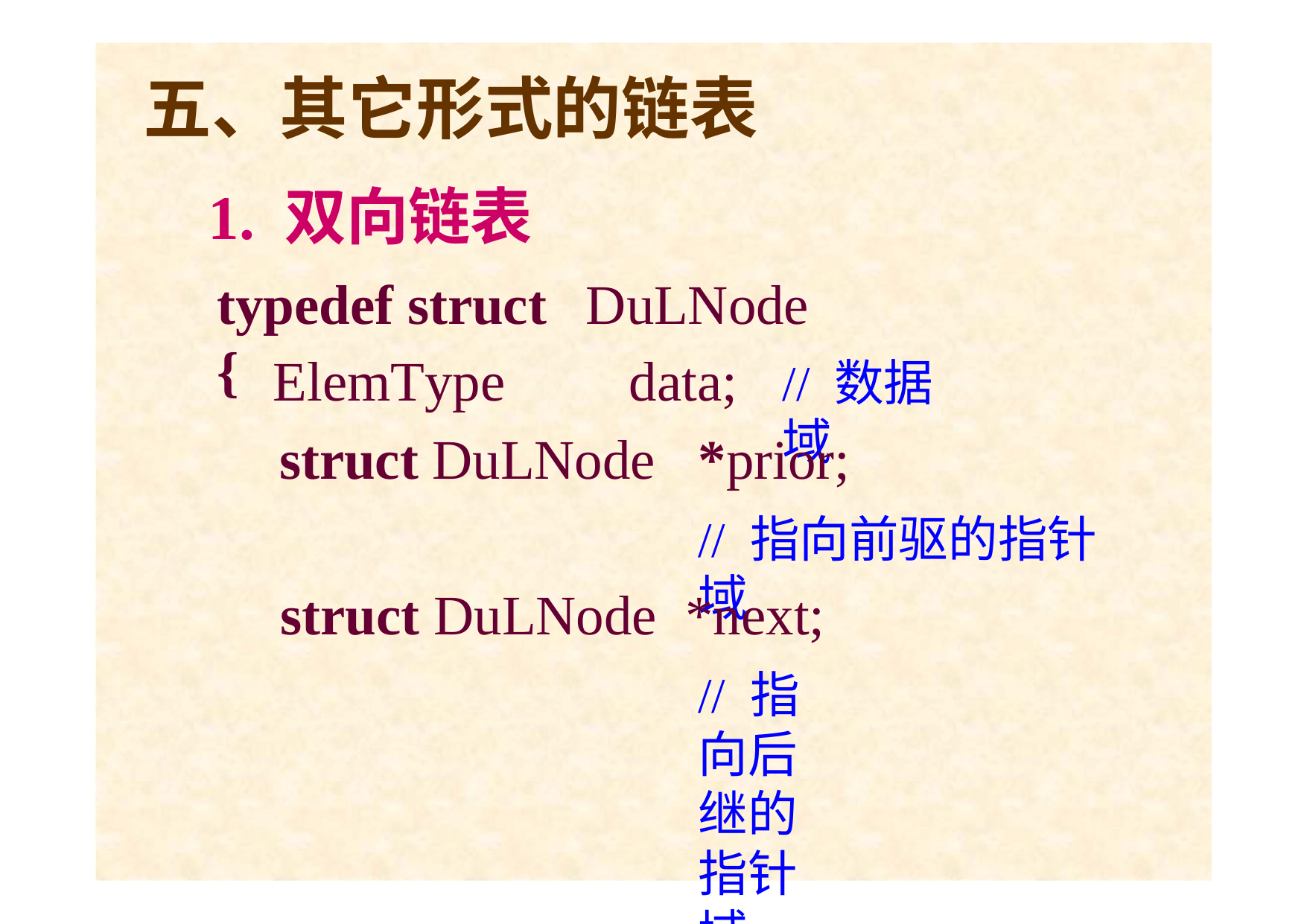

# 五、其它形式的链表
1. 双向链表
typedef struct	DuLNode {
ElemType	data;
// 数据域
*prior;
// 指向前驱的指针域
struct DuLNode
struct DuLNode	*next;
// 指向后继的指针域
} DuLNode, *DuLinkList;